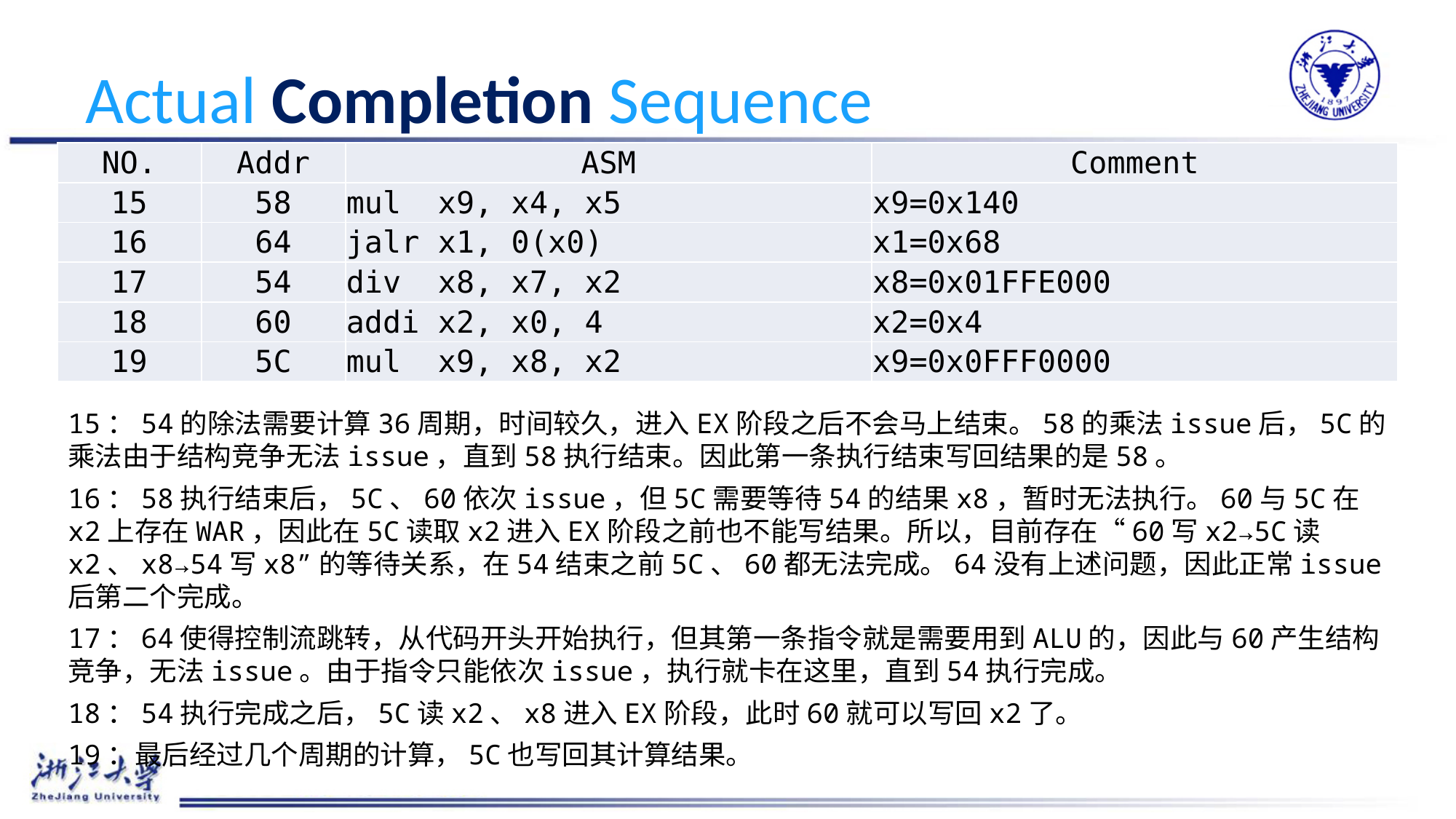

# Actual Completion Sequence
| NO. | Addr | ASM | Comment |
| --- | --- | --- | --- |
| 15 | 58 | mul x9, x4, x5 | x9=0x140 |
| 16 | 64 | jalr x1, 0(x0) | x1=0x68 |
| 17 | 54 | div x8, x7, x2 | x8=0x01FFE000 |
| 18 | 60 | addi x2, x0, 4 | x2=0x4 |
| 19 | 5C | mul x9, x8, x2 | x9=0x0FFF0000 |
15：54的除法需要计算36周期，时间较久，进入EX阶段之后不会马上结束。58的乘法issue后，5C的乘法由于结构竞争无法issue，直到58执行结束。因此第一条执行结束写回结果的是58。
16：58执行结束后，5C、60依次issue，但5C需要等待54的结果x8，暂时无法执行。60与5C在x2上存在WAR，因此在5C读取x2进入EX阶段之前也不能写结果。所以，目前存在“60写x2→5C读x2、x8→54写x8”的等待关系，在54结束之前5C、60都无法完成。64没有上述问题，因此正常issue后第二个完成。
17：64使得控制流跳转，从代码开头开始执行，但其第一条指令就是需要用到ALU的，因此与60产生结构竞争，无法issue。由于指令只能依次issue，执行就卡在这里，直到54执行完成。
18：54执行完成之后，5C读x2、x8进入EX阶段，此时60就可以写回x2了。
19：最后经过几个周期的计算，5C也写回其计算结果。